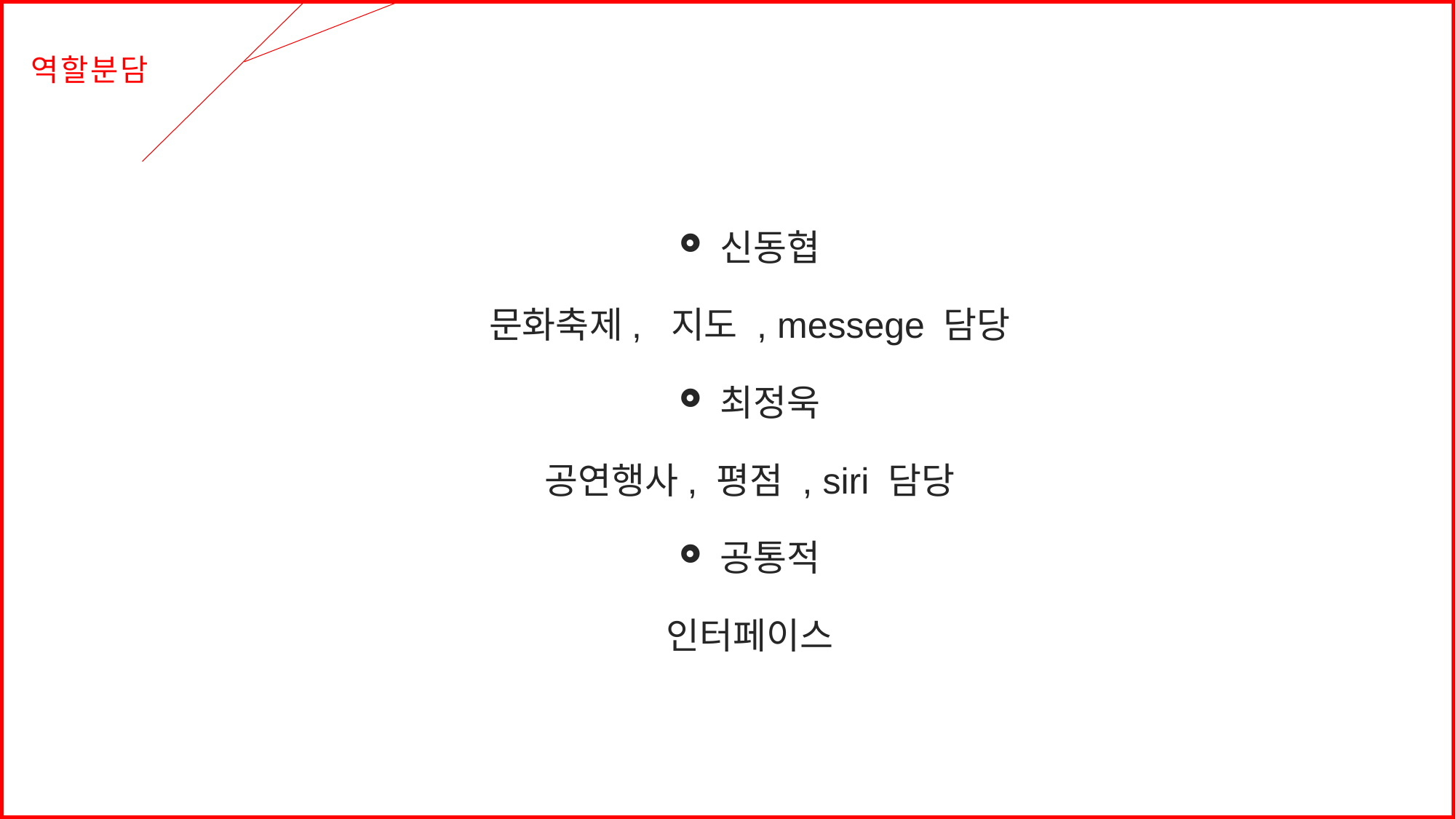

역할분담
신동협
문화축제,  지도 , messege 담당
최정욱
공연행사, 평점 , siri 담당
공통적
인터페이스